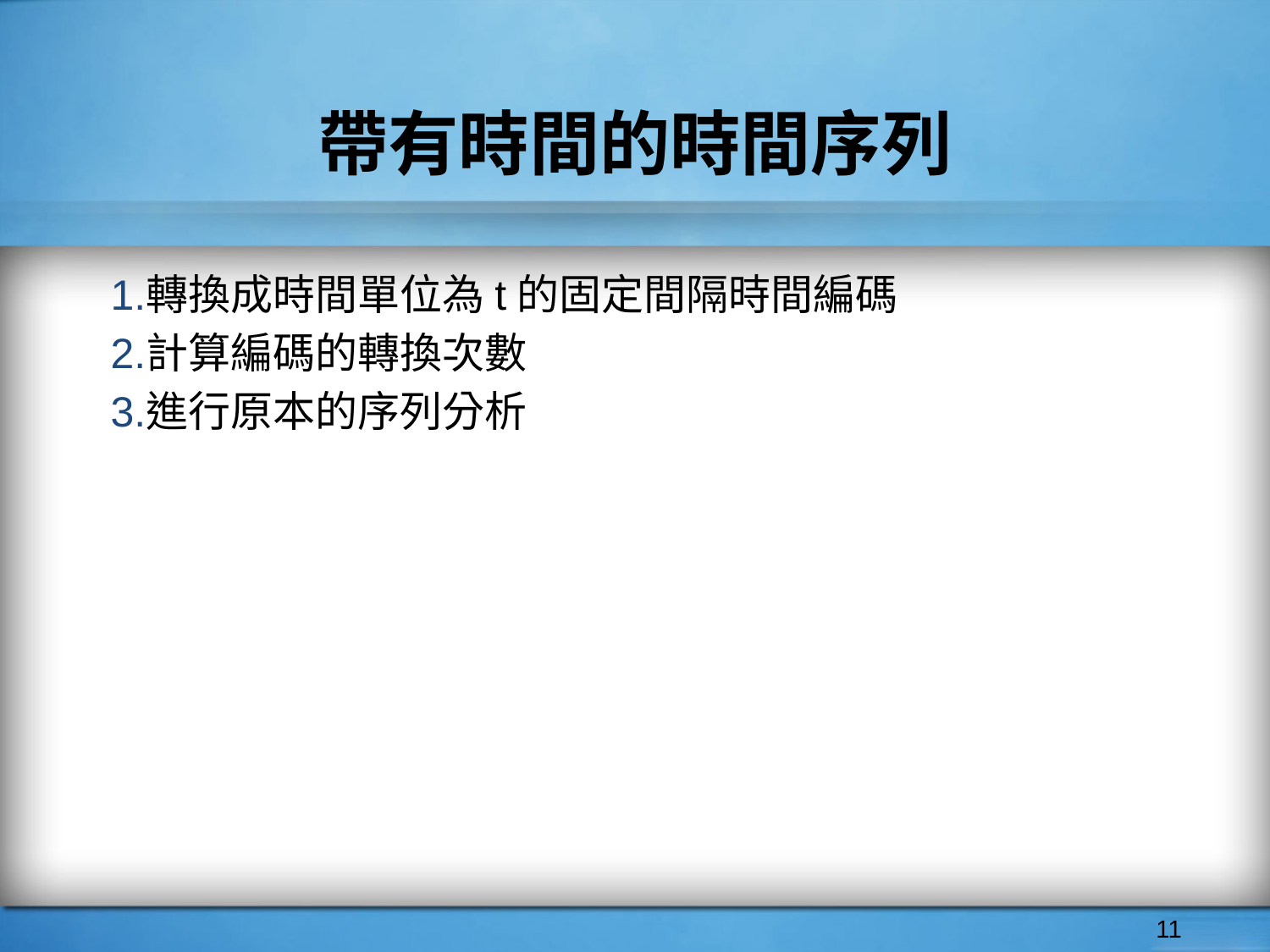

# 帶有時間的時間序列
轉換成時間單位為t的固定間隔時間編碼
計算編碼的轉換次數
進行原本的序列分析
11